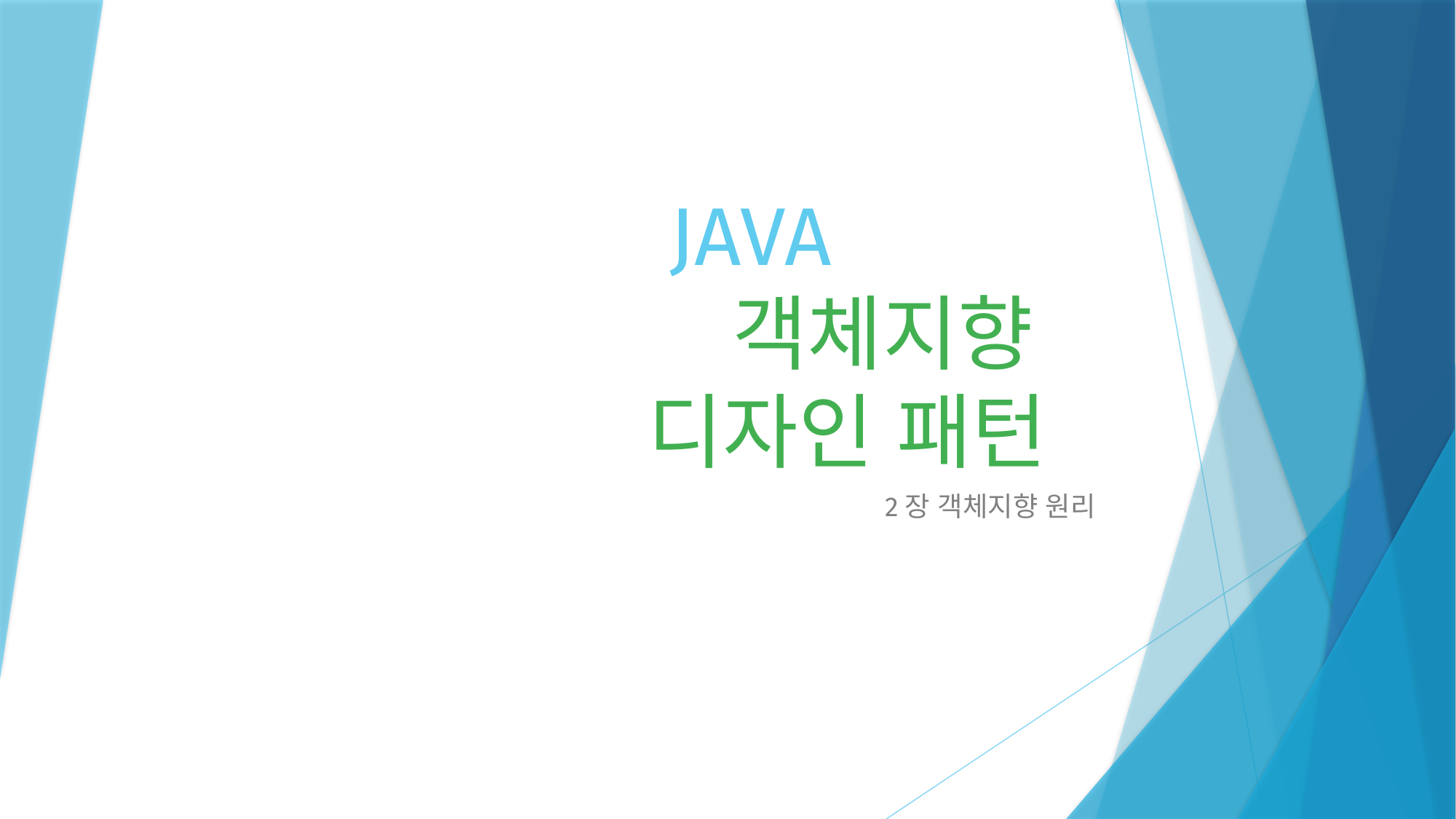

# JAVA 객체지향 디자인 패턴
2장 객체지향 원리